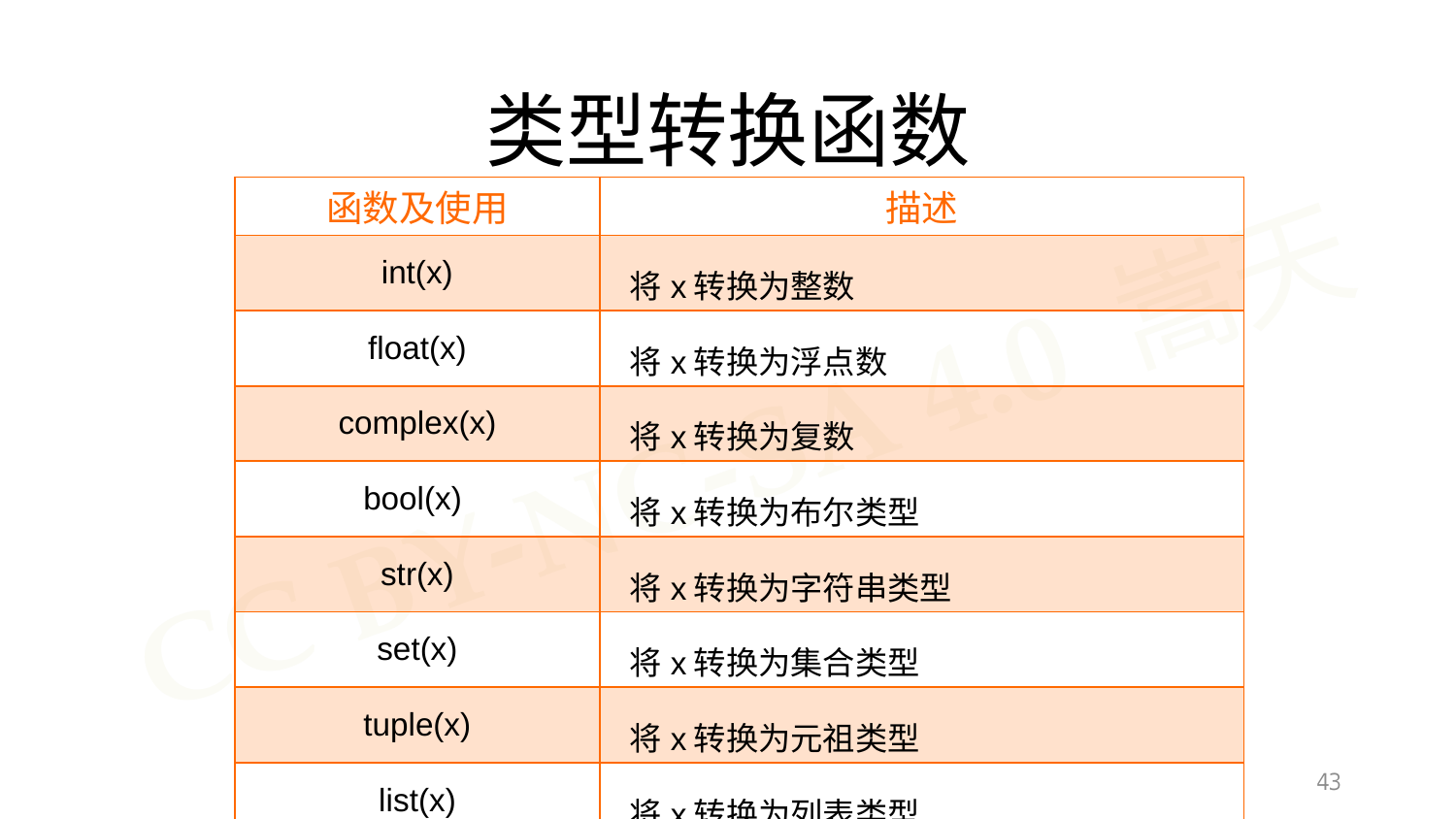

类型转换函数
| 函数及使用 | 描述 |
| --- | --- |
| int(x) | 将x转换为整数 |
| float(x) | 将x转换为浮点数 |
| complex(x) | 将x转换为复数 |
| bool(x) | 将x转换为布尔类型 |
| str(x) | 将x转换为字符串类型 |
| set(x) | 将x转换为集合类型 |
| tuple(x) | 将x转换为元祖类型 |
| list(x) | 将x转换为列表类型 |
| dict(x) | 将x转换为字典类型 |
43